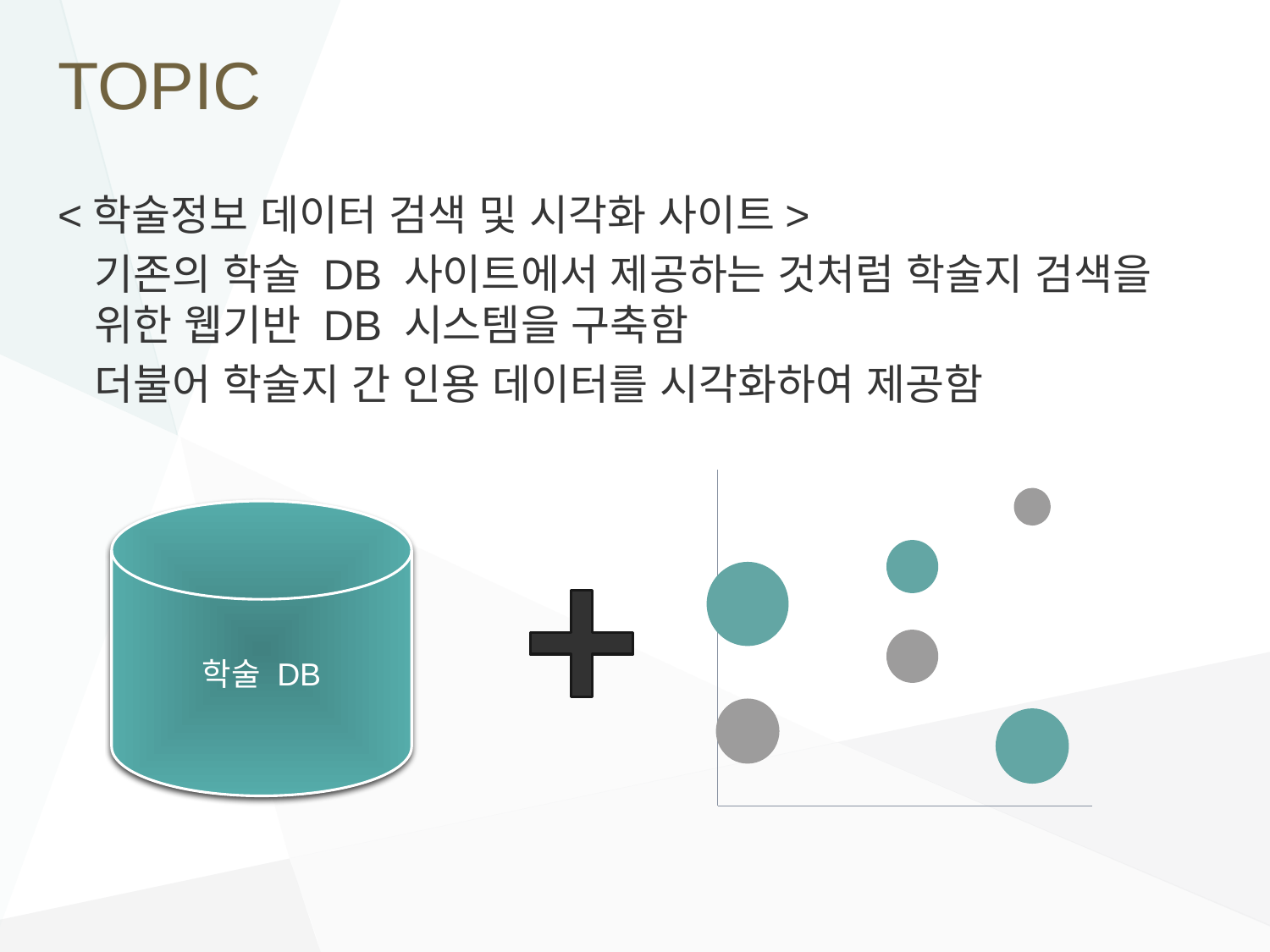

# TOPIC
<학술정보 데이터 검색 및 시각화 사이트>
	기존의 학술 DB 사이트에서 제공하는 것처럼 학술지 검색을 위한 웹기반 DB 시스템을 구축함
	더불어 학술지 간 인용 데이터를 시각화하여 제공함

### Chart

| Category | Y1 값 | Y2 값 |
|---|---|---|
학술 DB